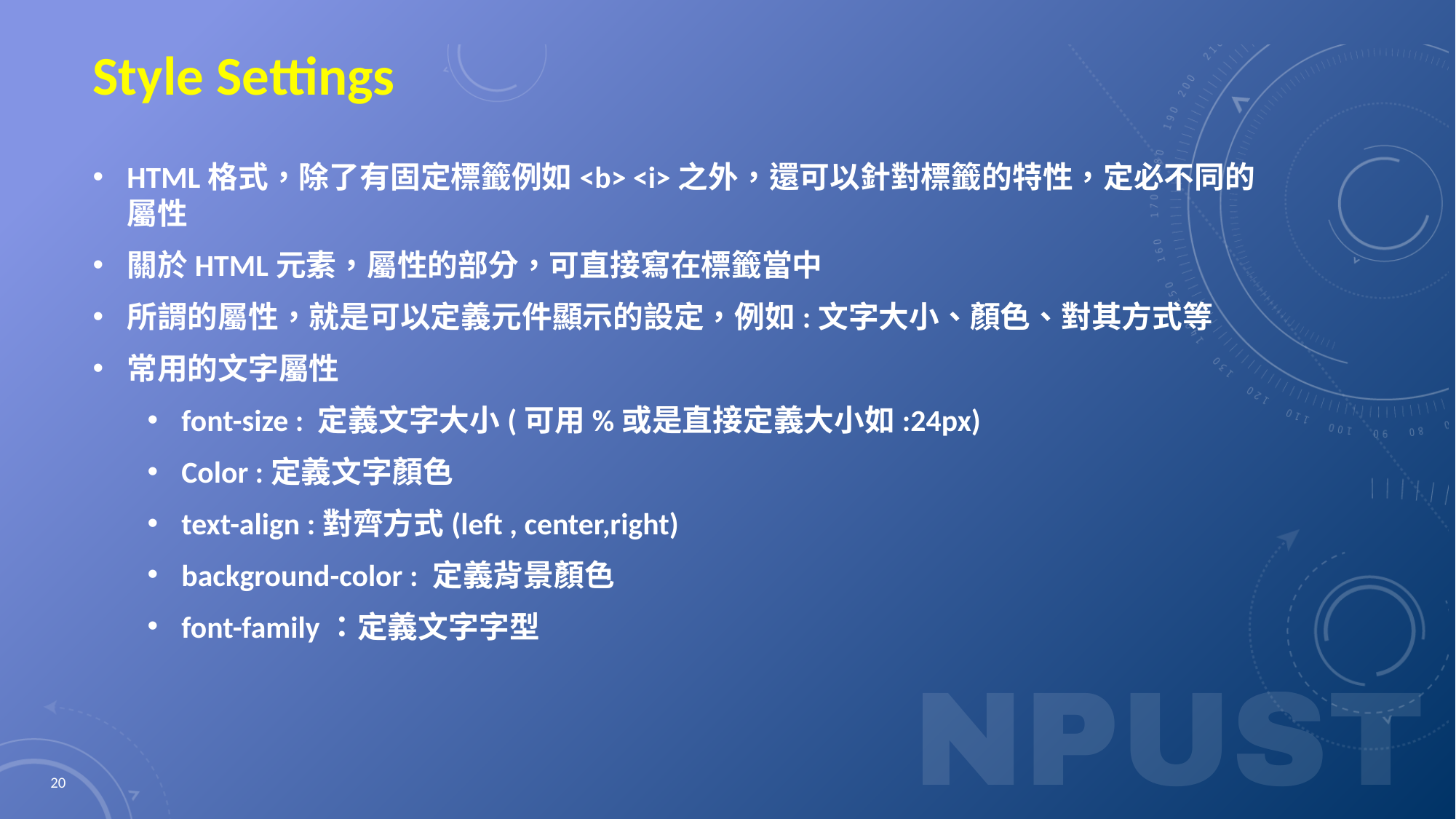

# Style Settings
HTML格式，除了有固定標籤例如<b> <i>之外，還可以針對標籤的特性，定必不同的屬性
關於HTML元素，屬性的部分，可直接寫在標籤當中
所謂的屬性，就是可以定義元件顯示的設定，例如:文字大小、顏色、對其方式等
常用的文字屬性
font-size : 定義文字大小(可用%或是直接定義大小如:24px)
Color :定義文字顏色
text-align :對齊方式(left , center,right)
background-color : 定義背景顏色
font-family：定義文字字型
20